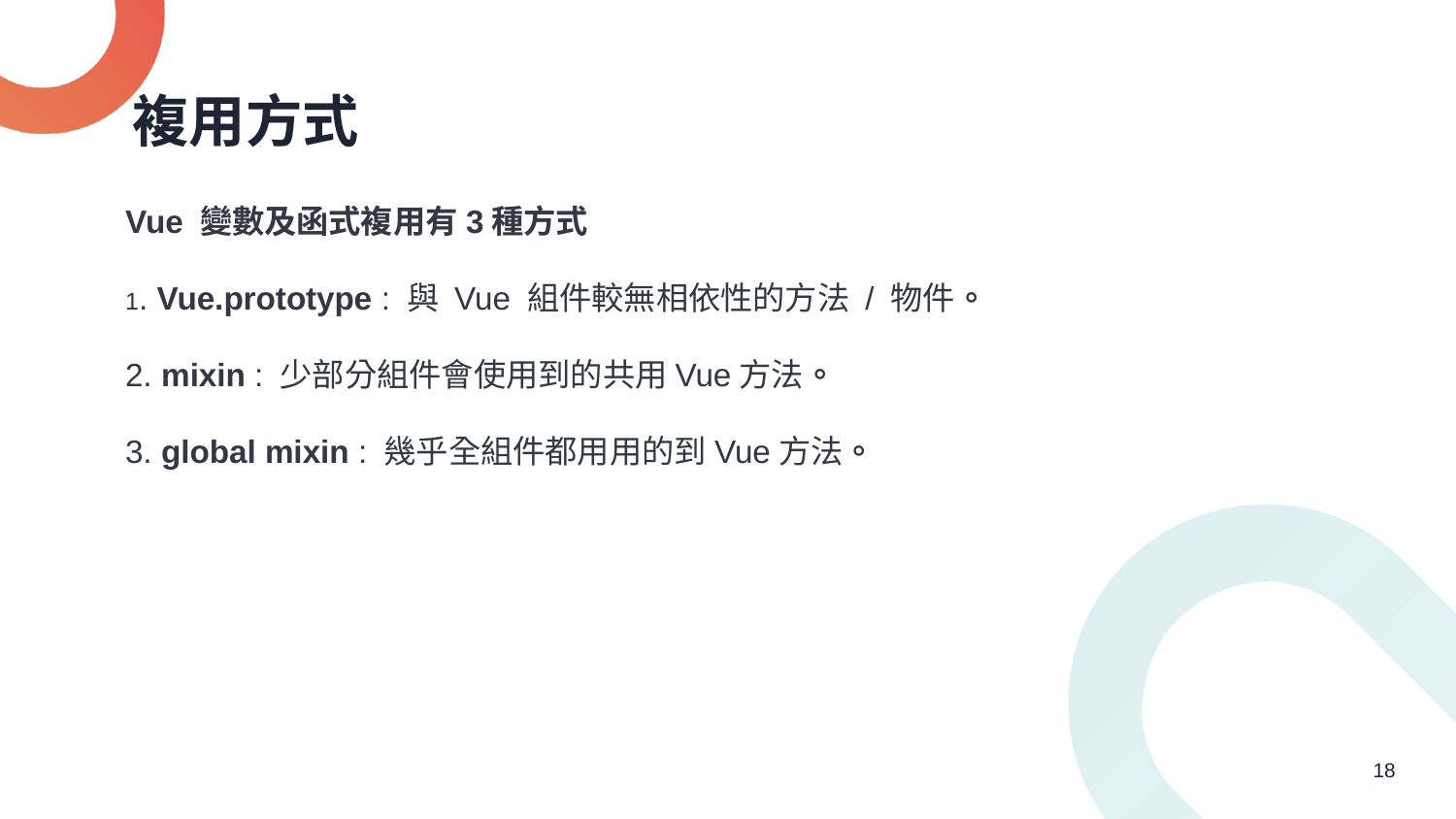

# 複用方式
Vue 變數及函式複用有3種方式
1. Vue.prototype : 與 Vue 組件較無相依性的方法 / 物件。
2. mixin : 少部分組件會使用到的共用Vue方法。
3. global mixin : 幾乎全組件都用用的到Vue方法。

18